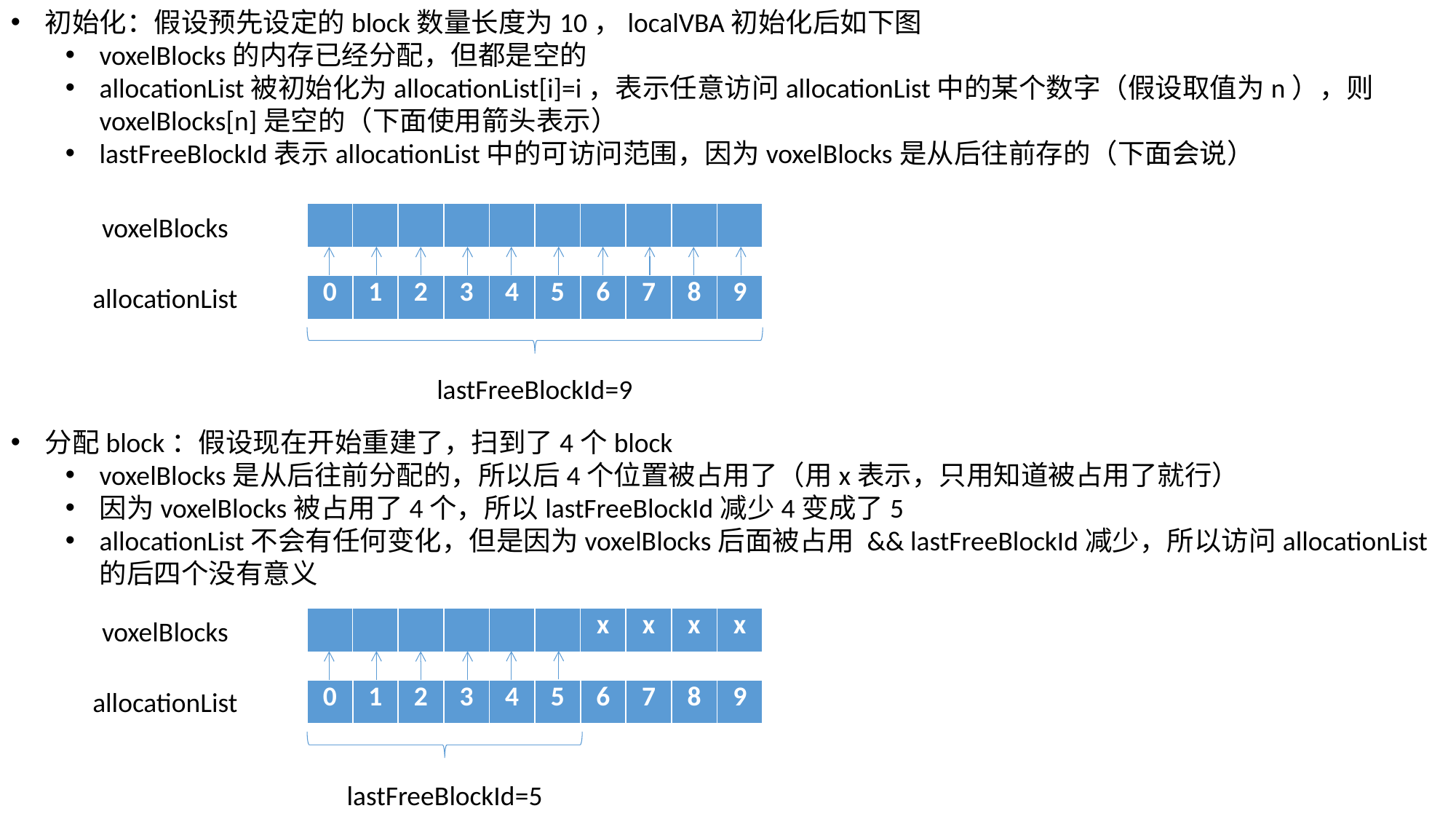

初始化：假设预先设定的block数量长度为10，localVBA初始化后如下图
voxelBlocks的内存已经分配，但都是空的
allocationList被初始化为allocationList[i]=i，表示任意访问allocationList中的某个数字（假设取值为n），则voxelBlocks[n]是空的（下面使用箭头表示）
lastFreeBlockId表示allocationList中的可访问范围，因为voxelBlocks是从后往前存的（下面会说）

|  |  |  |  |  |  |  |  |  |  |
| --- | --- | --- | --- | --- | --- | --- | --- | --- | --- |
voxelBlocks
allocationList
| 0 | 1 | 2 | 3 | 4 | 5 | 6 | 7 | 8 | 9 |
| --- | --- | --- | --- | --- | --- | --- | --- | --- | --- |
lastFreeBlockId=9
分配block：假设现在开始重建了，扫到了4个block
voxelBlocks是从后往前分配的，所以后4个位置被占用了（用x表示，只用知道被占用了就行）
因为voxelBlocks被占用了4个，所以lastFreeBlockId减少4变成了5
allocationList不会有任何变化，但是因为voxelBlocks后面被占用 && lastFreeBlockId减少，所以访问allocationList的后四个没有意义

|  |  |  |  |  |  | x | x | x | x |
| --- | --- | --- | --- | --- | --- | --- | --- | --- | --- |
voxelBlocks
allocationList
| 0 | 1 | 2 | 3 | 4 | 5 | 6 | 7 | 8 | 9 |
| --- | --- | --- | --- | --- | --- | --- | --- | --- | --- |
lastFreeBlockId=5